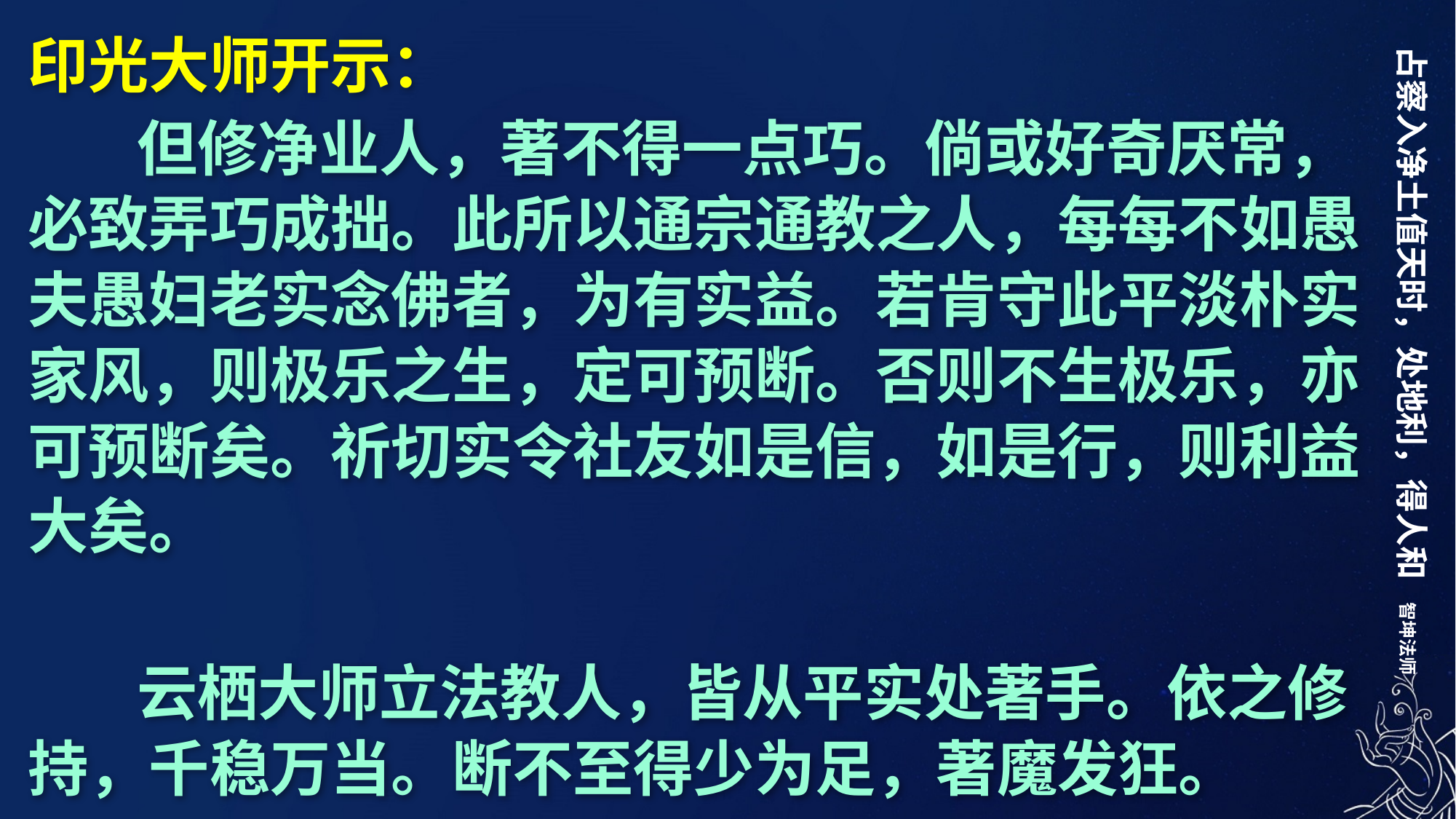

印光大师开示：
	但修净业人，著不得一点巧。倘或好奇厌常，必致弄巧成拙。此所以通宗通教之人，每每不如愚夫愚妇老实念佛者，为有实益。若肯守此平淡朴实家风，则极乐之生，定可预断。否则不生极乐，亦可预断矣。祈切实令社友如是信，如是行，则利益大矣。

	云栖大师立法教人，皆从平实处著手。依之修持，千稳万当。断不至得少为足，著魔发狂。